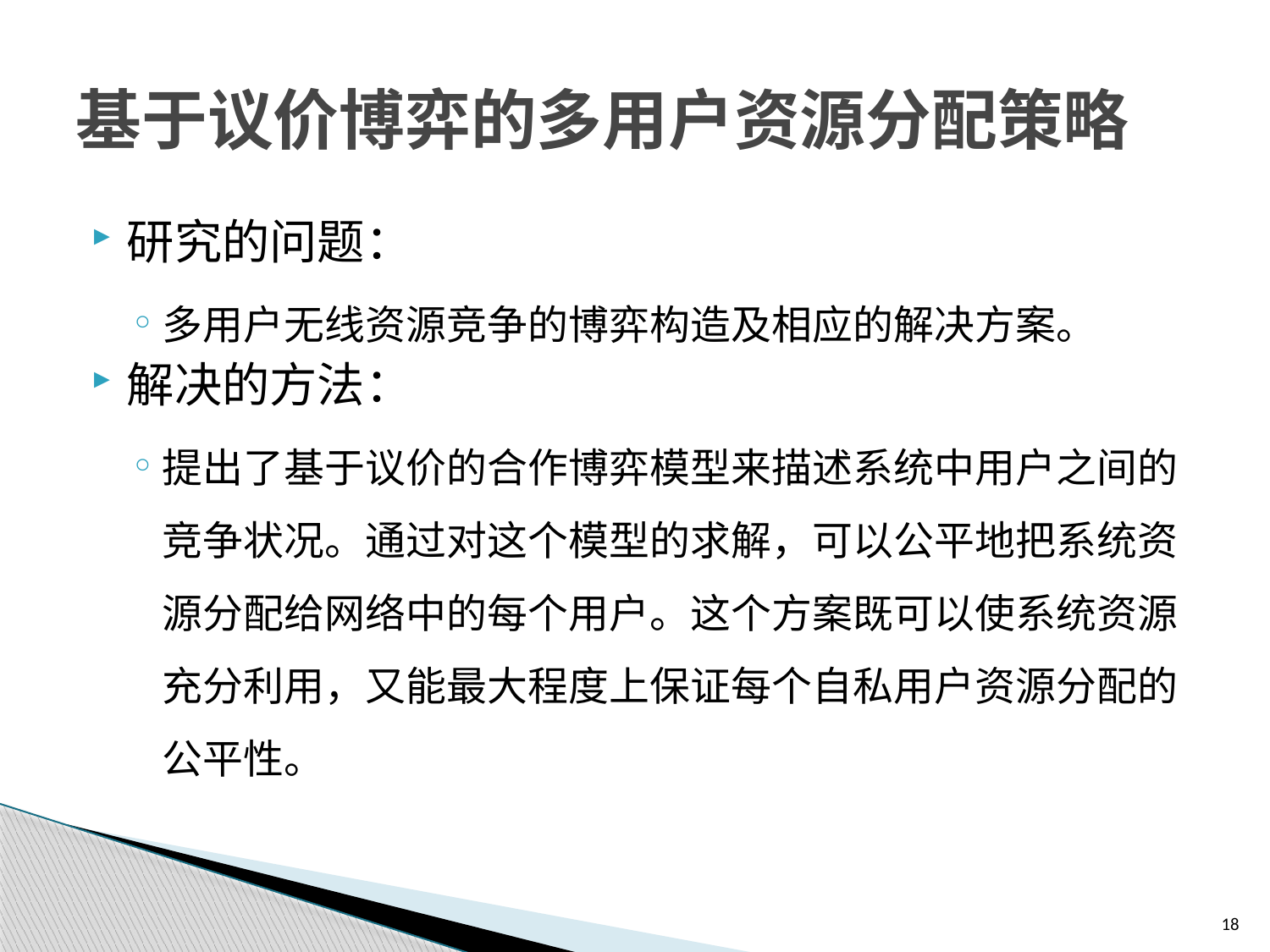

# 基于议价博弈的多用户资源分配策略
研究的问题：
多用户无线资源竞争的博弈构造及相应的解决方案。
解决的方法：
提出了基于议价的合作博弈模型来描述系统中用户之间的竞争状况。通过对这个模型的求解，可以公平地把系统资源分配给网络中的每个用户。这个方案既可以使系统资源充分利用，又能最大程度上保证每个自私用户资源分配的公平性。

18